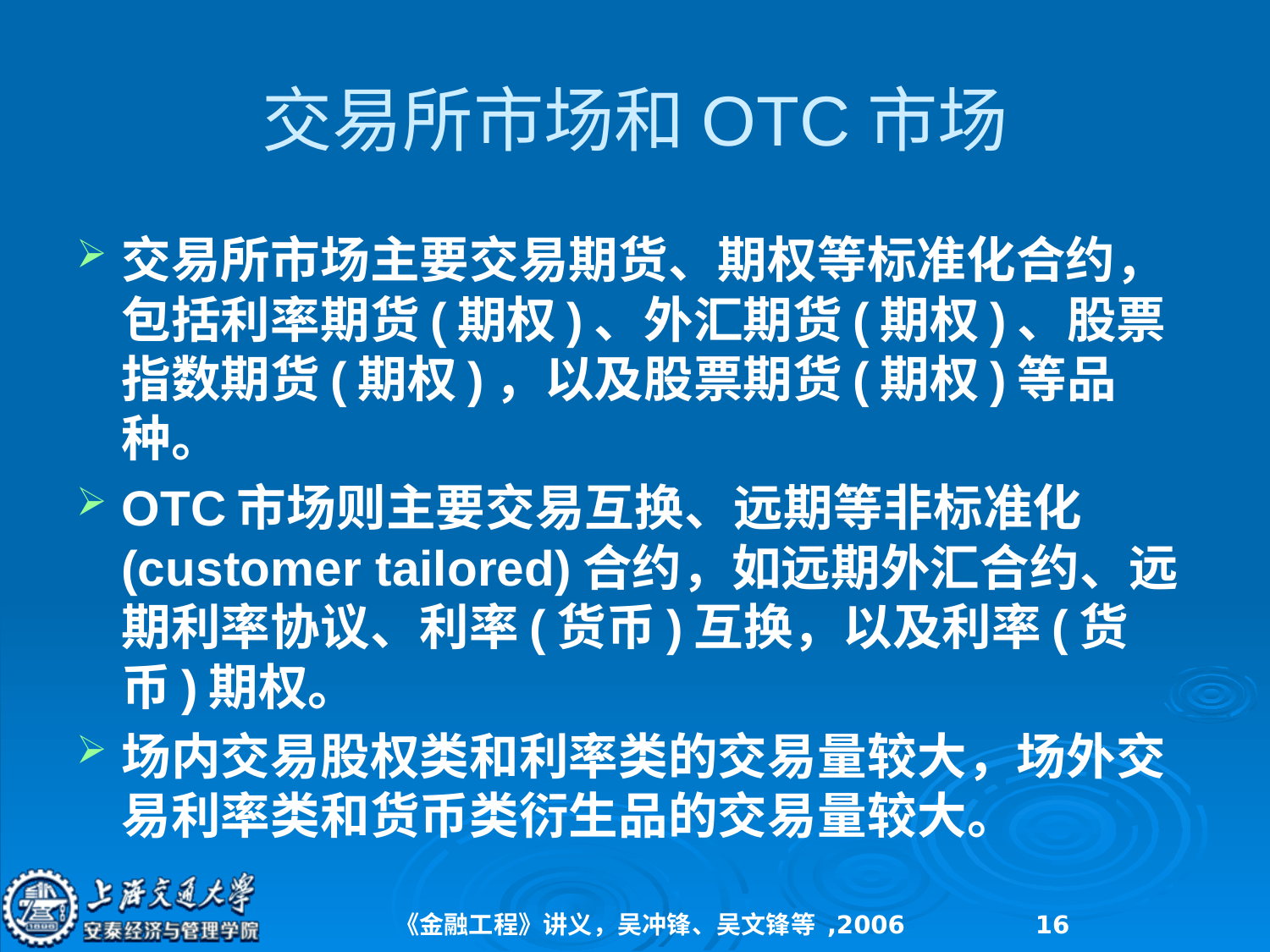

# 交易所市场和OTC市场
交易所市场主要交易期货、期权等标准化合约，包括利率期货(期权)、外汇期货(期权)、股票指数期货(期权)，以及股票期货(期权)等品种。
OTC市场则主要交易互换、远期等非标准化(customer tailored)合约，如远期外汇合约、远期利率协议、利率(货币)互换，以及利率(货币)期权。
场内交易股权类和利率类的交易量较大，场外交易利率类和货币类衍生品的交易量较大。